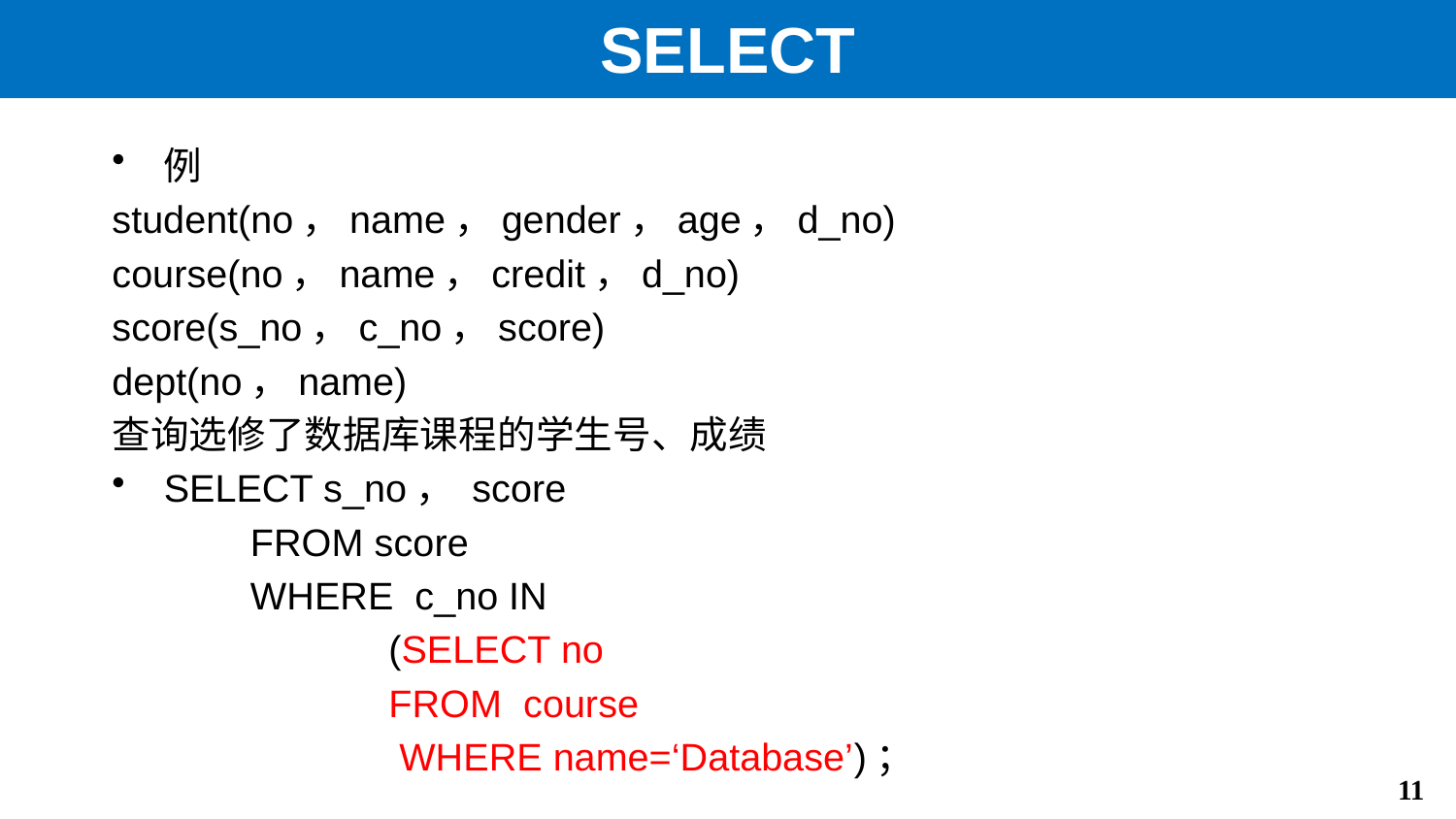

# SELECT
例
student(no，name，gender，age，d_no)
course(no，name，credit，d_no)
score(s_no，c_no，score)
dept(no，name)
查询选修了数据库课程的学生号、成绩
SELECT s_no， score
      	FROM score
       	WHERE  c_no IN
          		(SELECT no
            		FROM  course
            		 WHERE name=‘Database’)；